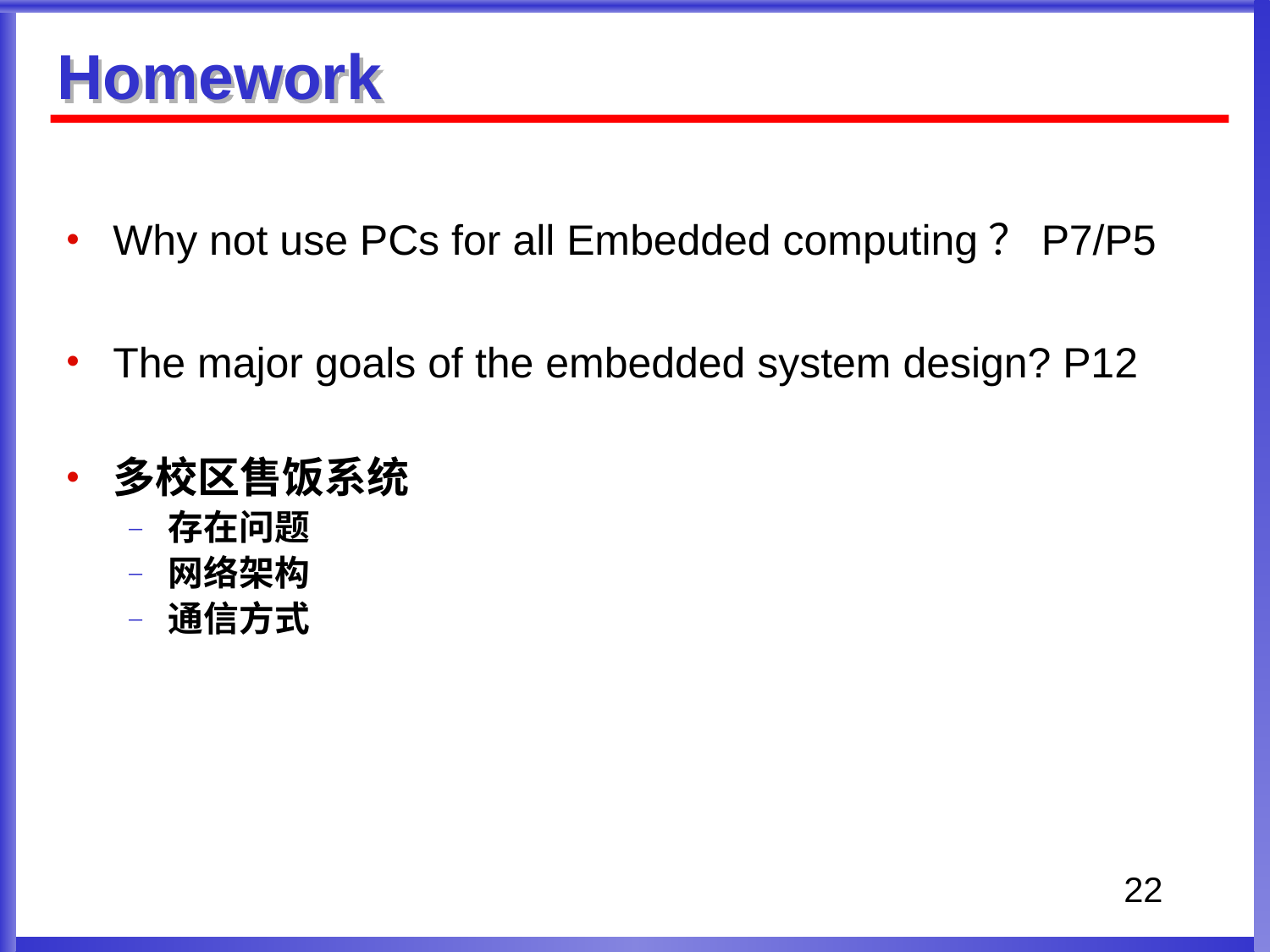

Homework
Why not use PCs for all Embedded computing？P7/P5

The major goals of the embedded system design? P12

多校区售饭系统
存在问题
网络架构
通信方式

22